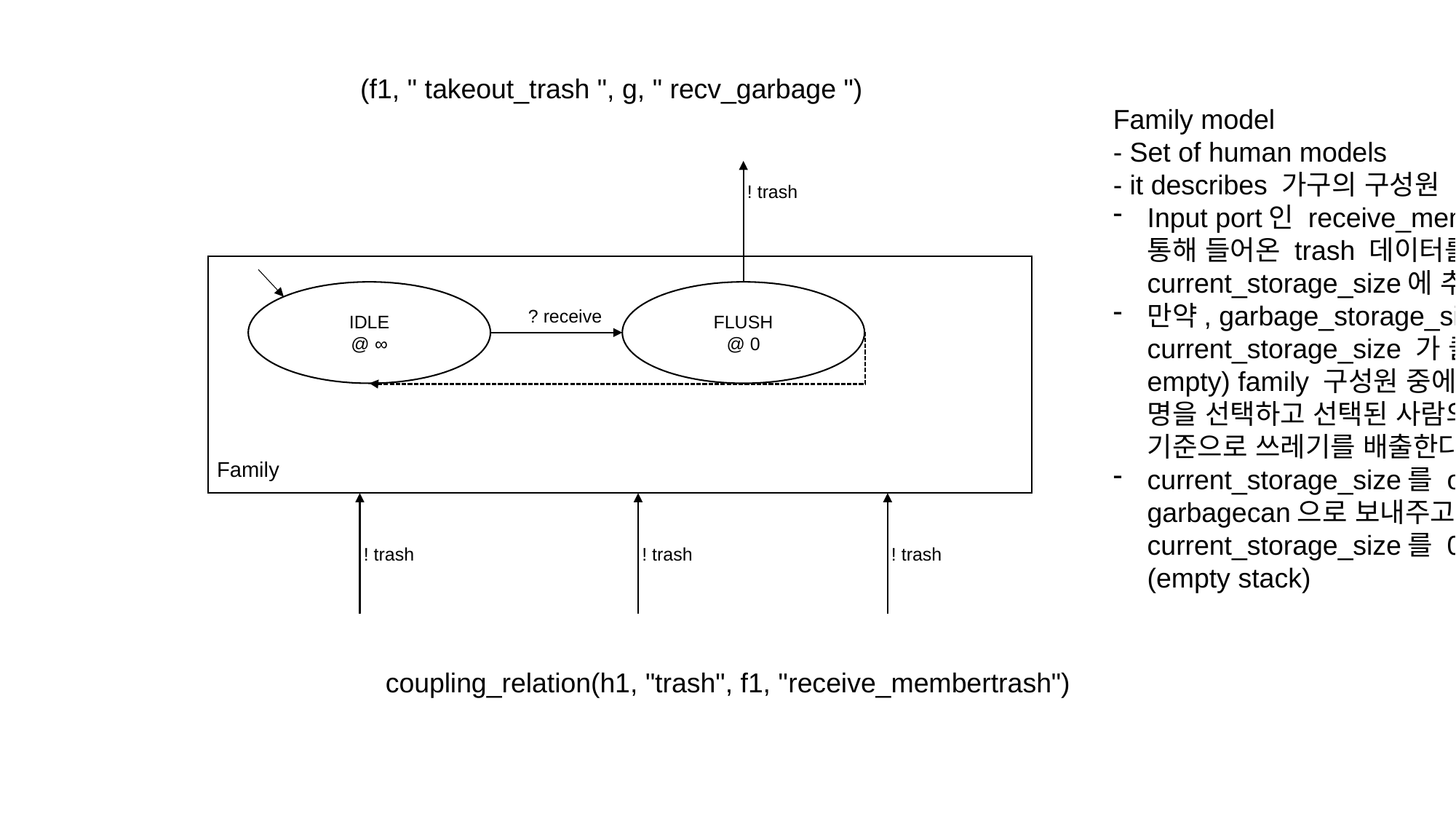

(f1, " takeout_trash ", g, " recv_garbage ")
Family model
- Set of human models
- it describes 가구의 구성원
Input port인 receive_membertrash 를 통해 들어온 trash 데이터를 current_storage_size에 추가한다.
만약, garbage_storage_size보다 current_storage_size 가 클 경우(should empty) family 구성원 중에서 랜덤으로 1명을 선택하고 선택된 사람의 out time을 기준으로 쓰레기를 배출한다. (is_flush)
current_storage_size를 out port를 통해  garbagecan으로 보내주고 family의 current_storage_size를 0으로 만든다.(empty stack)
! trash

IDLE
@ ∞

FLUSH
@ 0

? receive
Family
! trash
! trash
! trash
coupling_relation(h1, "trash", f1, "receive_membertrash")